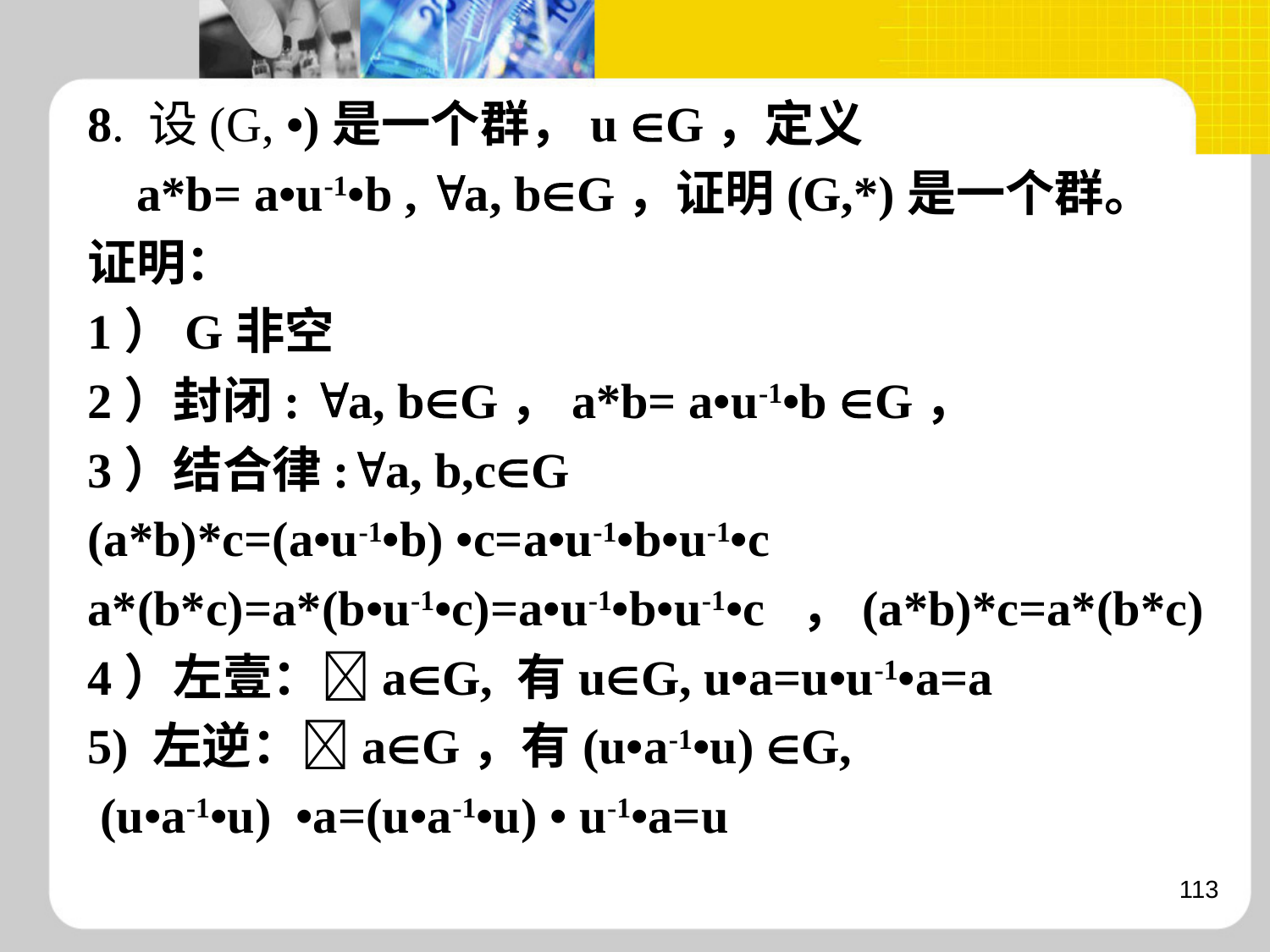

8. 设(G, •)是一个群，u ∈G，定义
    a*b= a•u-1•b , ∀a, b∈G，证明(G,*)是一个群。
证明：
1）G非空
2）封闭: ∀a, b∈G，a*b= a•u-1•b ∈G，
3）结合律:∀a, b,c∈G
(a*b)*c=(a•u-1•b) •c=a•u-1•b•u-1•c
a*(b*c)=a*(b•u-1•c)=a•u-1•b•u-1•c  ，(a*b)*c=a*(b*c)
4）左壹：∀a∈G, 有u∈G, u•a=u•u-1•a=a
5) 左逆：∀a∈G，有(u•a-1•u) ∈G,
 (u•a-1•u)  •a=(u•a-1•u) • u-1•a=u

113